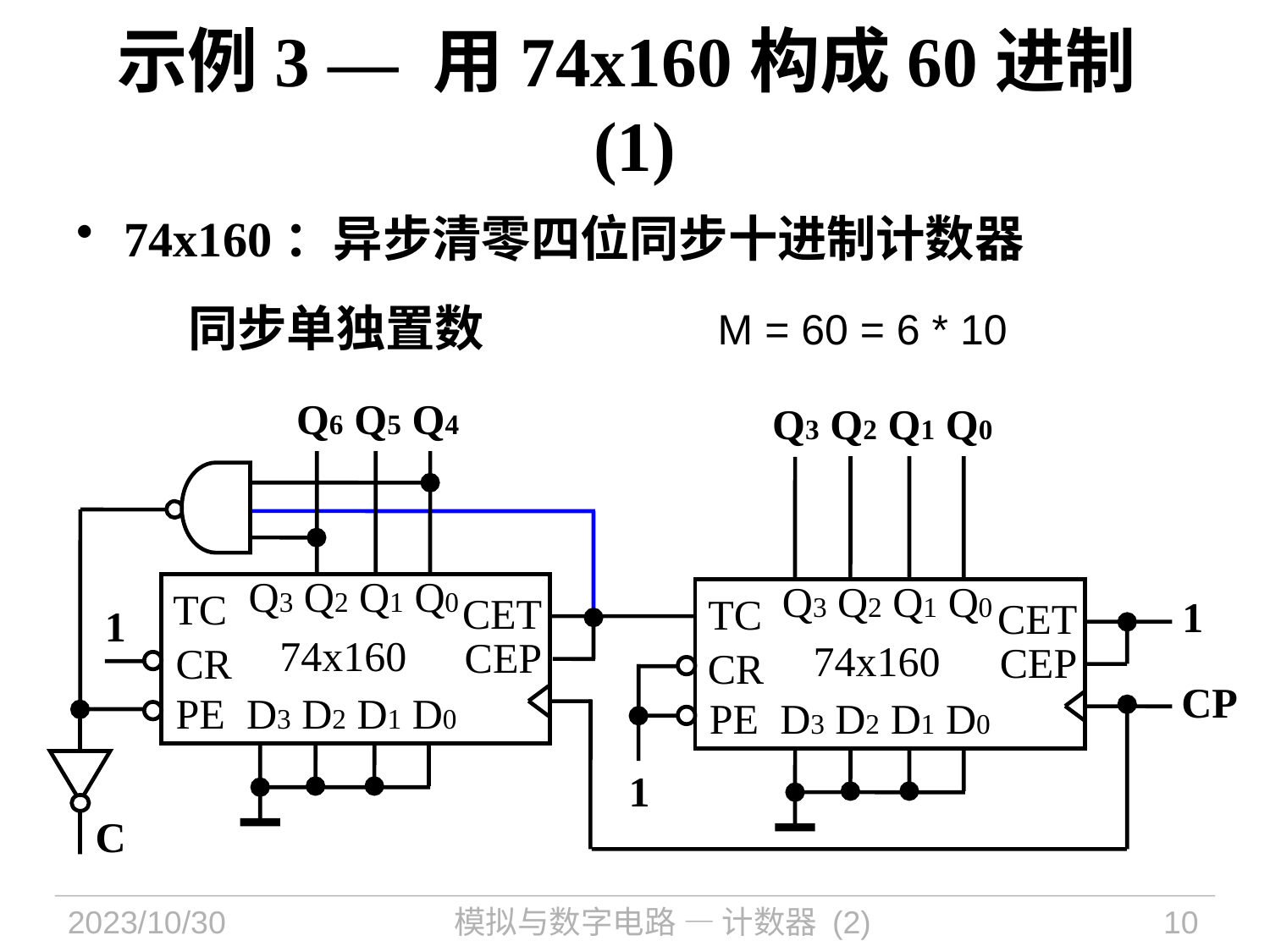

# 示例3 — 用74x160构成60进制(1)
74x160：异步清零四位同步十进制计数器
同步单独置数
M = 60 = 6 * 10
Q6 Q5 Q4
Q3 Q2 Q1 Q0

Q3 Q2 Q1 Q0
Q3 Q2 Q1 Q0

TC

CET
TC
CET
1
1

74x160
CEP
74x160
CEP
CR
CR

PE
D3 D2 D1 D0
CP
PE
D3 D2 D1 D0

C

1

2023/10/30
模拟与数字电路 — 计数器 (2)
10